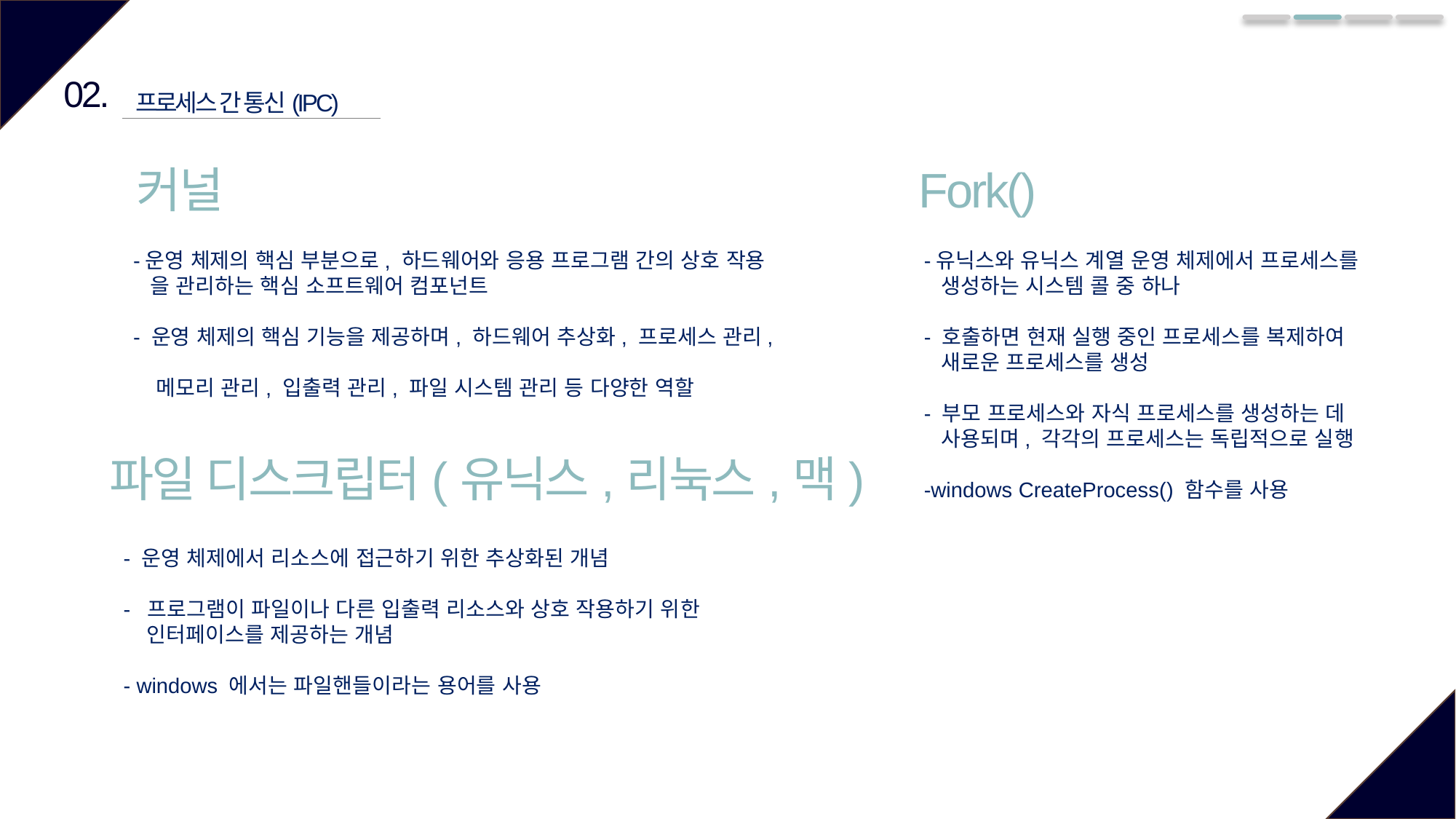

02.
프로세스 간 통신(IPC)
커널
Fork()
-운영 체제의 핵심 부분으로, 하드웨어와 응용 프로그램 간의 상호 작용
  을 관리하는 핵심 소프트웨어 컴포넌트

- 운영 체제의 핵심 기능을 제공하며, 하드웨어 추상화, 프로세스 관리,
   메모리 관리, 입출력 관리, 파일 시스템 관리 등 다양한 역할
-유닉스와 유닉스 계열 운영 체제에서 프로세스를
  생성하는 시스템 콜 중 하나

- 호출하면 현재 실행 중인 프로세스를 복제하여
  새로운 프로세스를 생성

- 부모 프로세스와 자식 프로세스를 생성하는 데
  사용되며, 각각의 프로세스는 독립적으로 실행

-windows CreateProcess() 함수를 사용
파일 디스크립터(유닉스,리눅스,맥)
- 운영 체제에서 리소스에 접근하기 위한 추상화된 개념

-  프로그램이 파일이나 다른 입출력 리소스와 상호 작용하기 위한
   인터페이스를 제공하는 개념

- windows 에서는 파일핸들이라는 용어를 사용